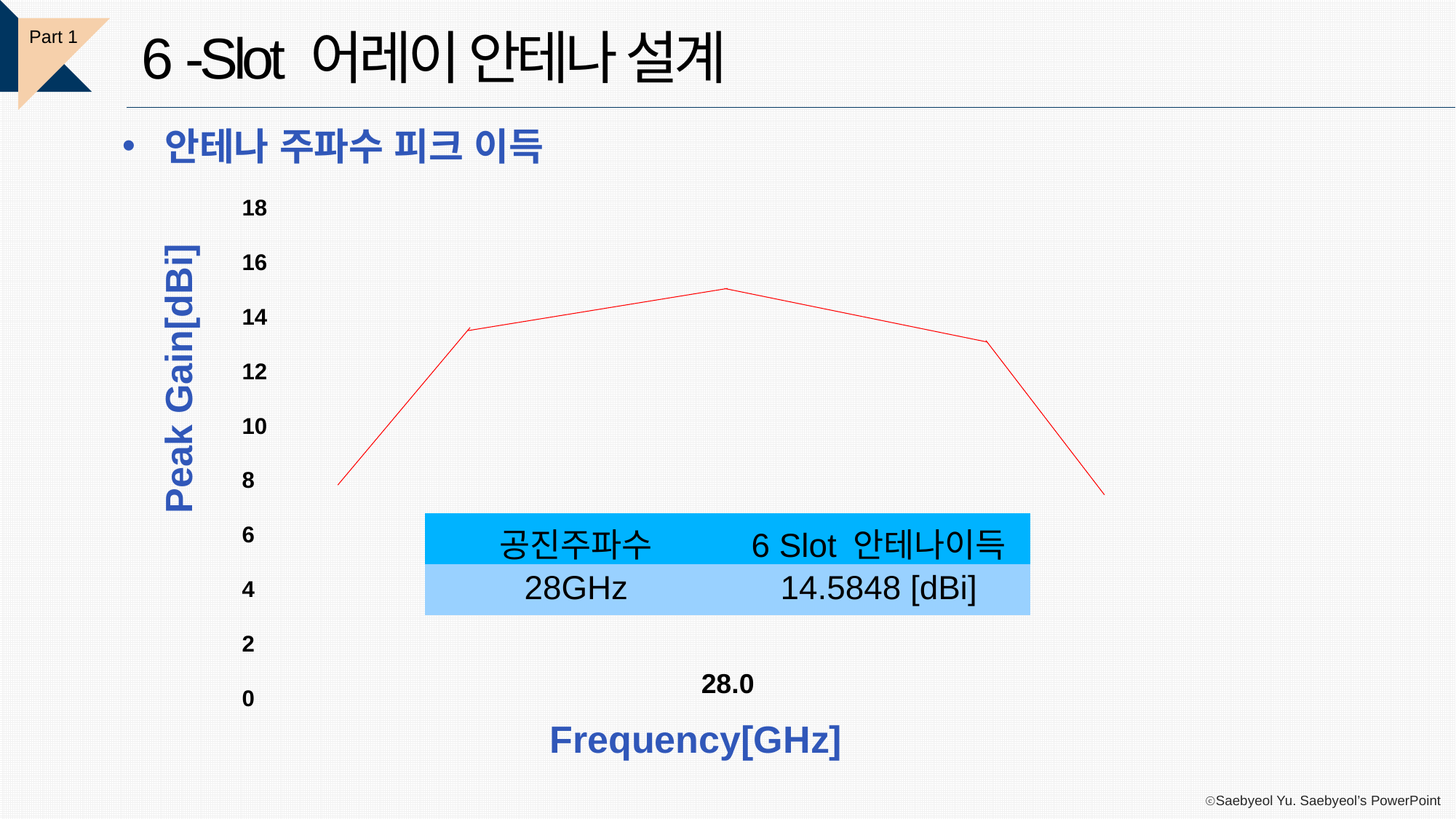

6 -Slot 어레이 안테나 설계

Part 1
안테나 주파수 피크 이득
18

16

14

12

10

8

6

4

2

0
Peak Gain[dBi]
| 공진주파수 | 6 Slot 안테나이득 |
| --- | --- |
| 28GHz | 14.5848 [dBi] |
28.0
Frequency[GHz]